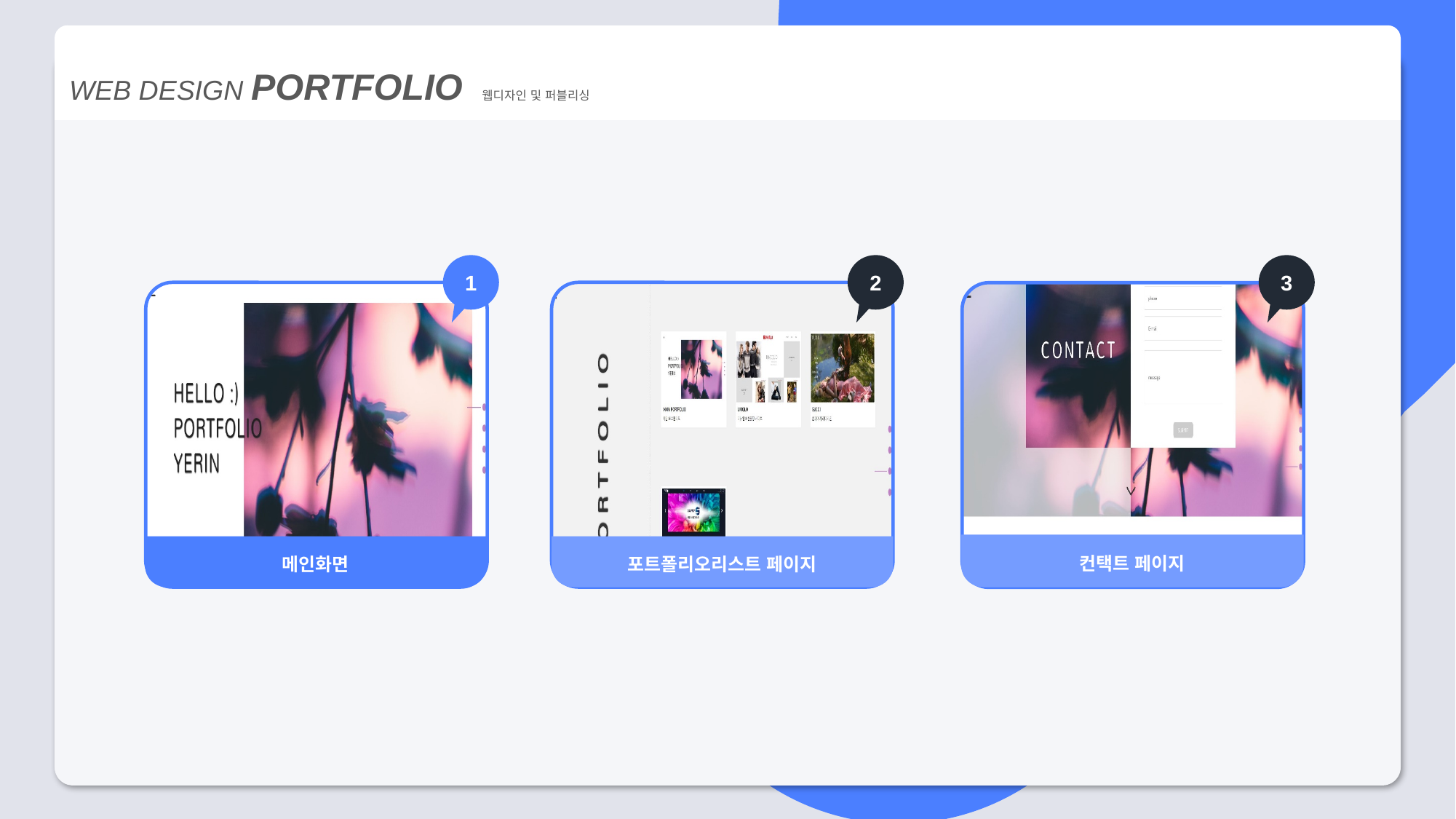

WEB DESIGN PORTFOLIO 웹디자인 및 퍼블리싱

1
2
3

컨택트 페이지
메인화면
포트폴리오리스트 페이지